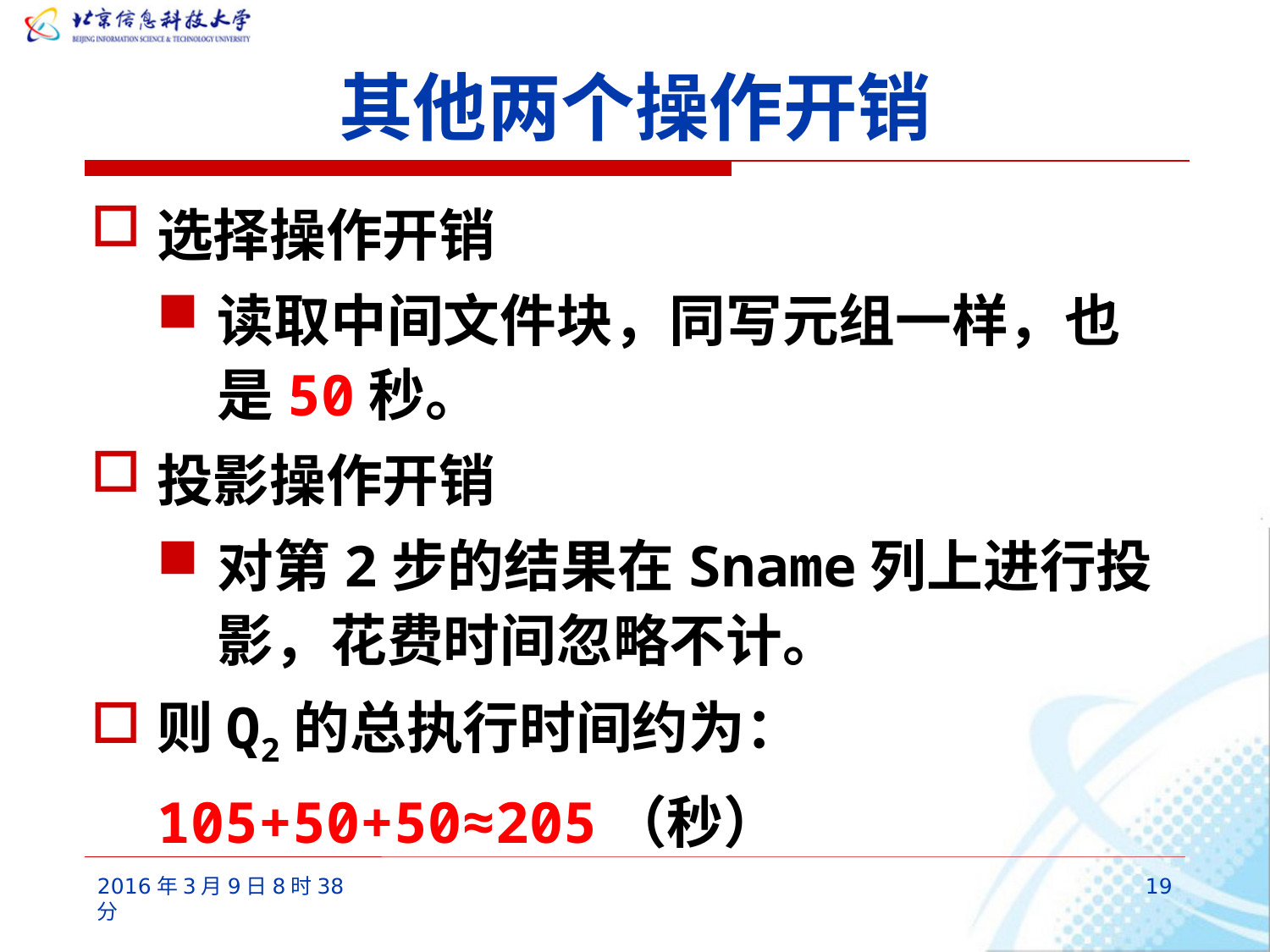

# 其他两个操作开销
选择操作开销
读取中间文件块，同写元组一样，也是50秒。
投影操作开销
对第2步的结果在Sname列上进行投影，花费时间忽略不计。
则Q2的总执行时间约为：
	105+50+50≈205（秒）
2016年3月9日8时38分
19